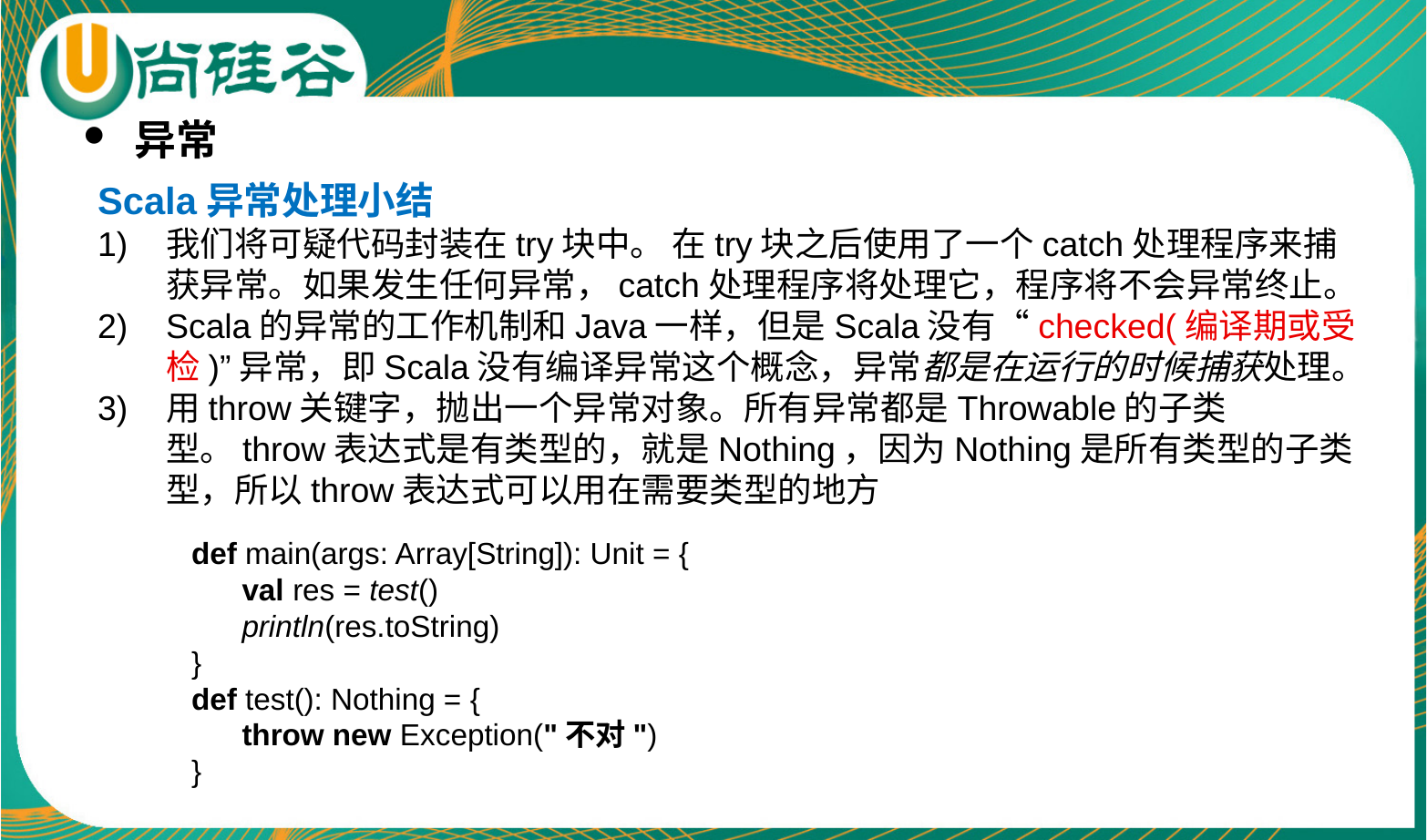

异常

Scala异常处理小结
我们将可疑代码封装在try块中。 在try块之后使用了一个catch处理程序来捕获异常。如果发生任何异常，catch处理程序将处理它，程序将不会异常终止。
Scala的异常的工作机制和Java一样，但是Scala没有“checked(编译期或受检)”异常，即Scala没有编译异常这个概念，异常都是在运行的时候捕获处理。
用throw关键字，抛出一个异常对象。所有异常都是Throwable的子类型。throw表达式是有类型的，就是Nothing，因为Nothing是所有类型的子类型，所以throw表达式可以用在需要类型的地方

def main(args: Array[String]): Unit = {
      val res = test()
      println(res.toString)
}
def test(): Nothing = {
      throw new Exception("不对")
}